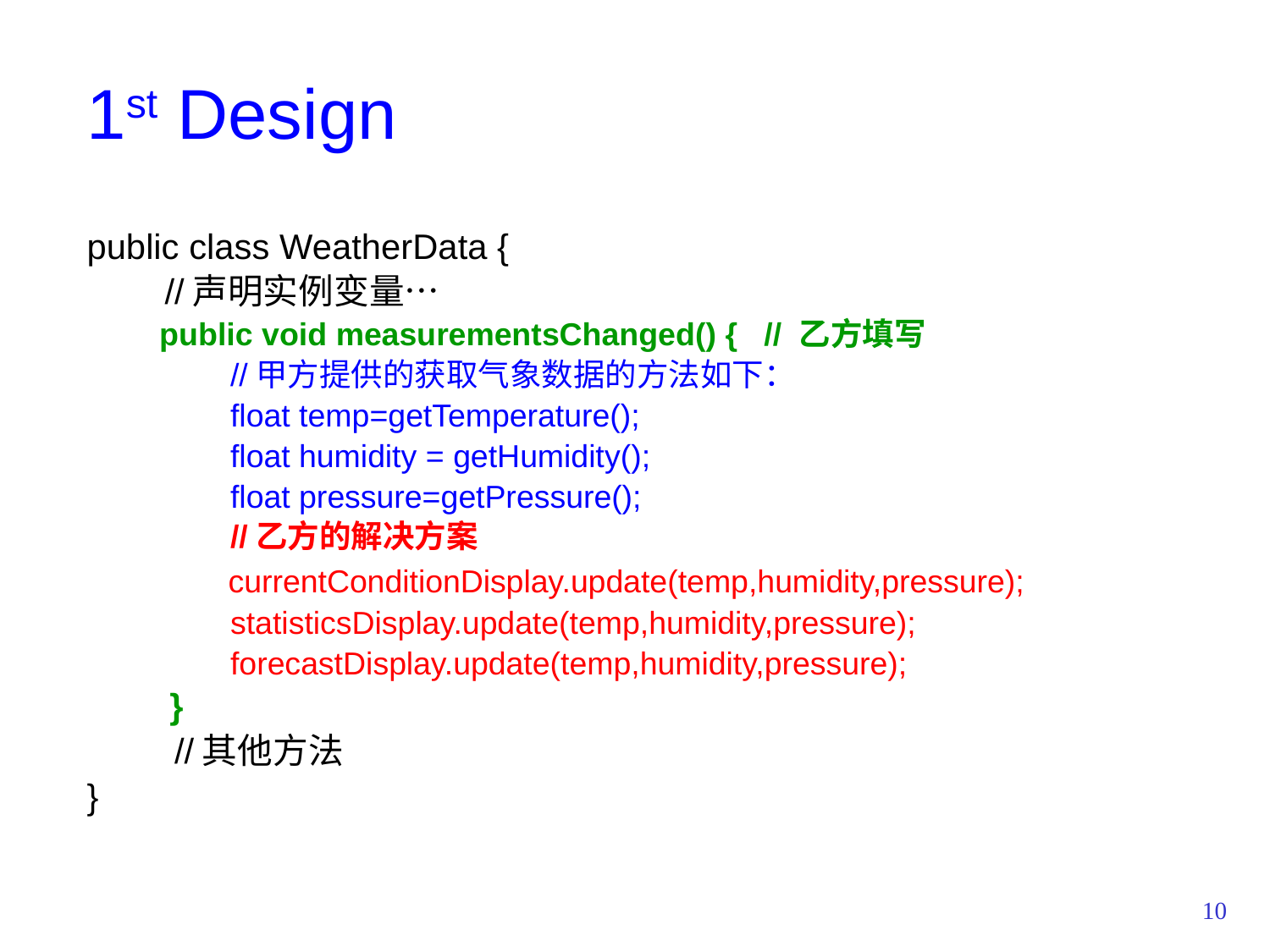

# 1st Design
public class WeatherData {
        //声明实例变量…
 public void measurementsChanged() {   // 乙方填写
         //甲方提供的获取气象数据的方法如下：
         float temp=getTemperature();
         float humidity = getHumidity();
         float pressure=getPressure();
         //乙方的解决方案
        currentConditionDisplay.update(temp,humidity,pressure);
         statisticsDisplay.update(temp,humidity,pressure);
         forecastDisplay.update(temp,humidity,pressure);
  }
         //其他方法
}

10